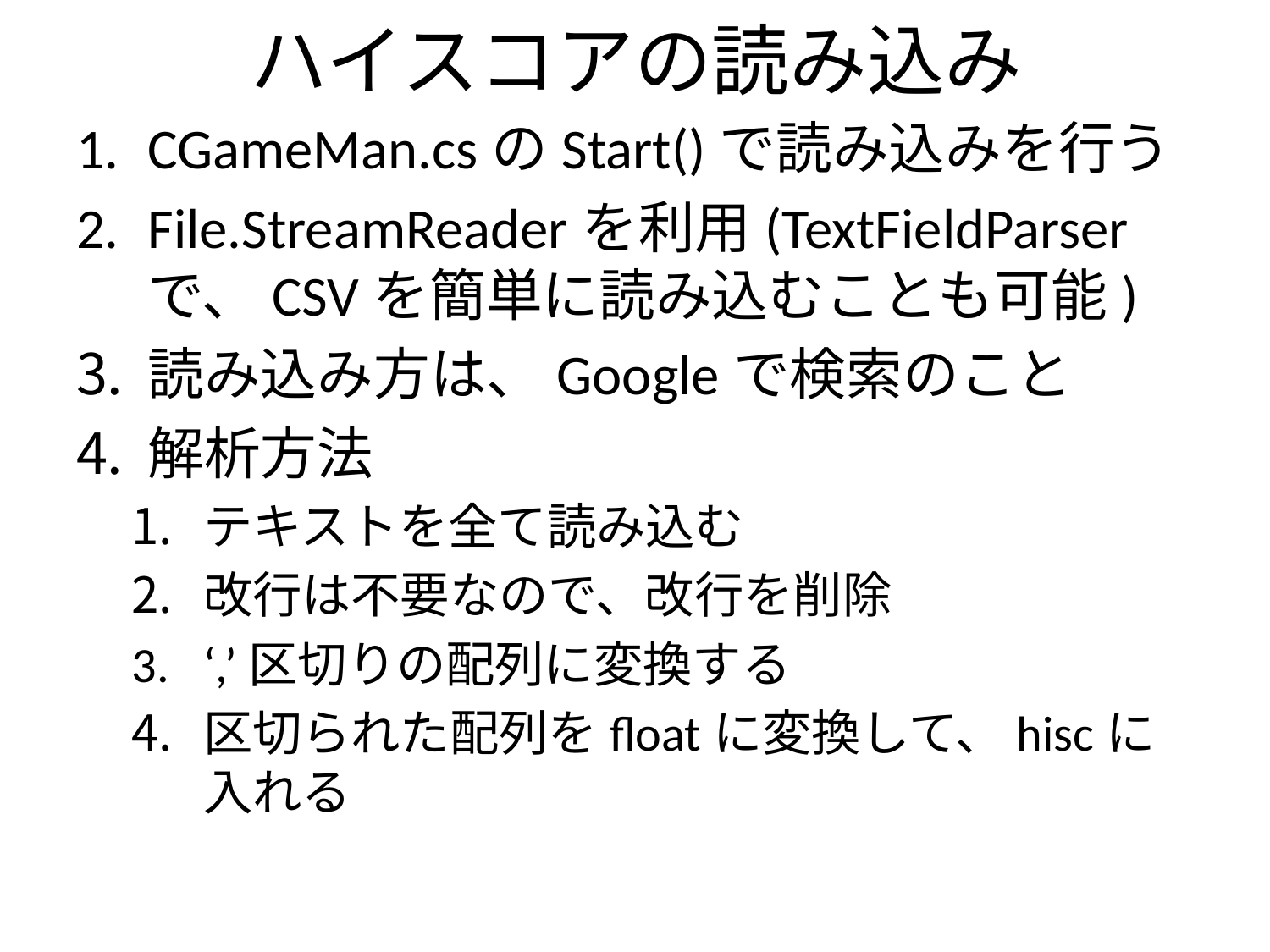

# ハイスコアの読み込み
CGameMan.csのStart()で読み込みを行う
File.StreamReaderを利用(TextFieldParserで、CSVを簡単に読み込むことも可能)
読み込み方は、Googleで検索のこと
解析方法
テキストを全て読み込む
改行は不要なので、改行を削除
‘,’区切りの配列に変換する
区切られた配列をfloatに変換して、hiscに入れる